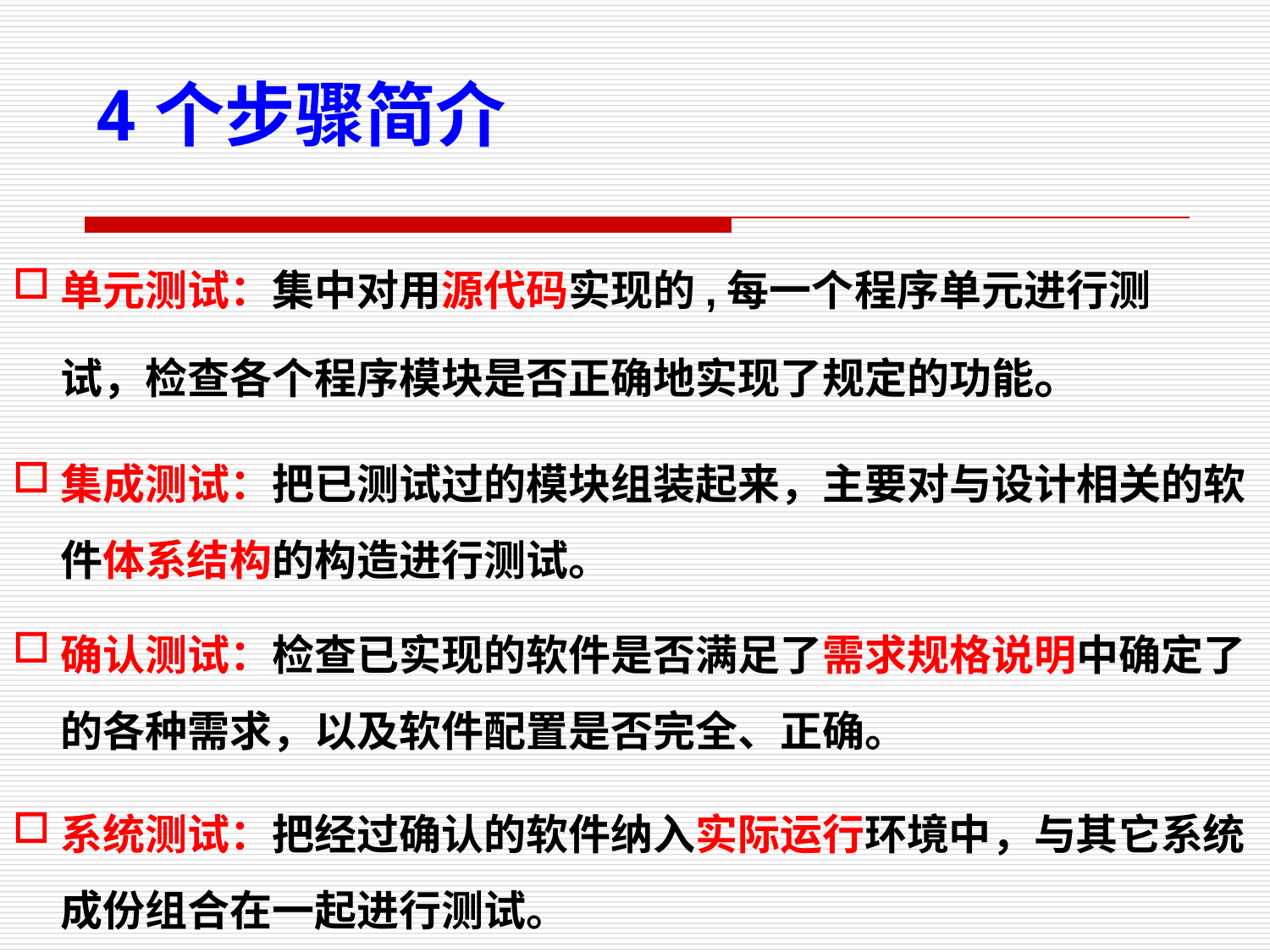

4个步骤简介
单元测试：集中对用源代码实现的,每一个程序单元进行测试，检查各个程序模块是否正确地实现了规定的功能。
集成测试：把已测试过的模块组装起来，主要对与设计相关的软件体系结构的构造进行测试。
确认测试：检查已实现的软件是否满足了需求规格说明中确定了的各种需求，以及软件配置是否完全、正确。
系统测试：把经过确认的软件纳入实际运行环境中，与其它系统成份组合在一起进行测试。